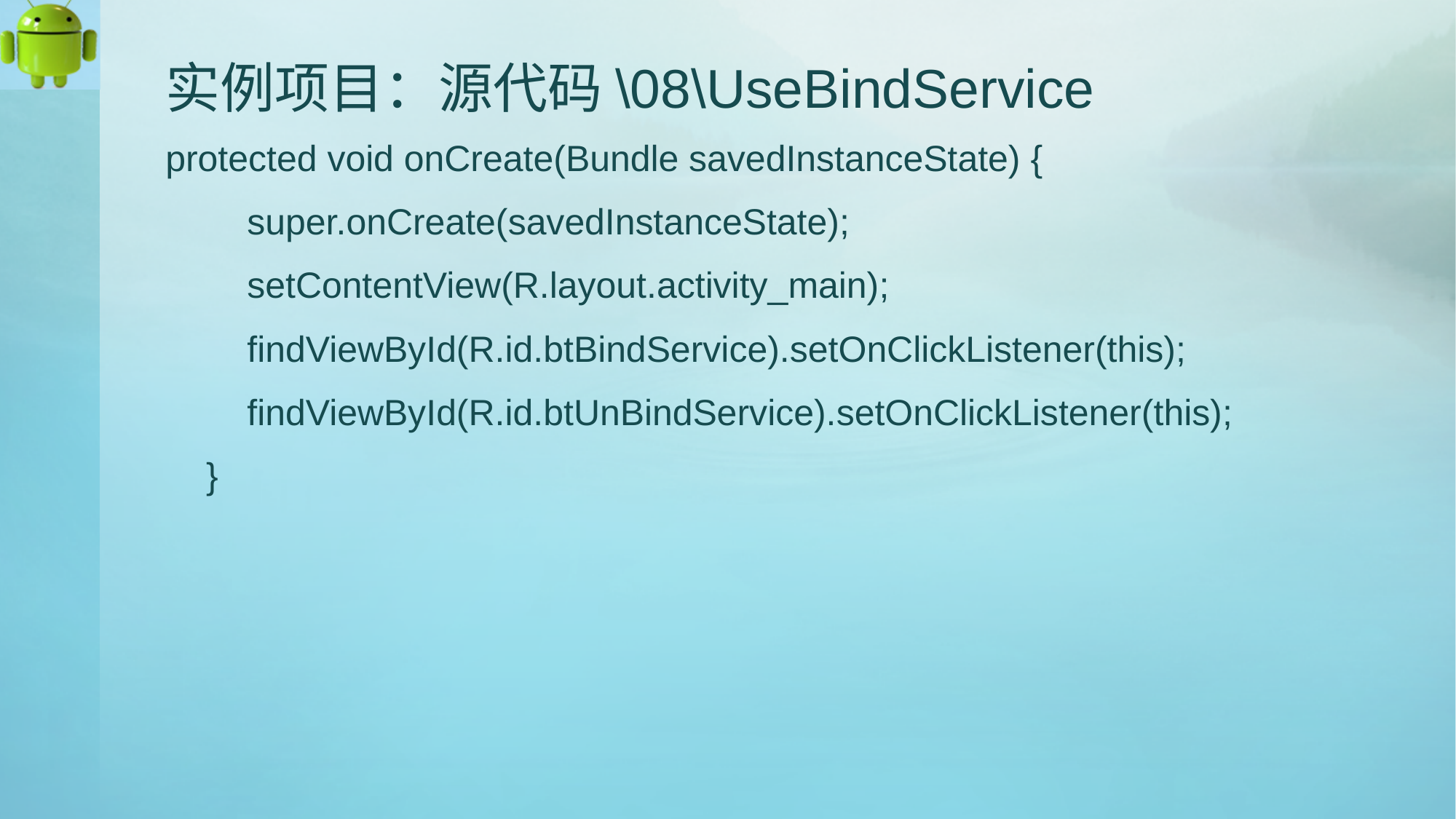

# 实例项目：源代码\08\UseBindService
protected void onCreate(Bundle savedInstanceState) {
        super.onCreate(savedInstanceState);
        setContentView(R.layout.activity_main);
        findViewById(R.id.btBindService).setOnClickListener(this);
        findViewById(R.id.btUnBindService).setOnClickListener(this);
    }